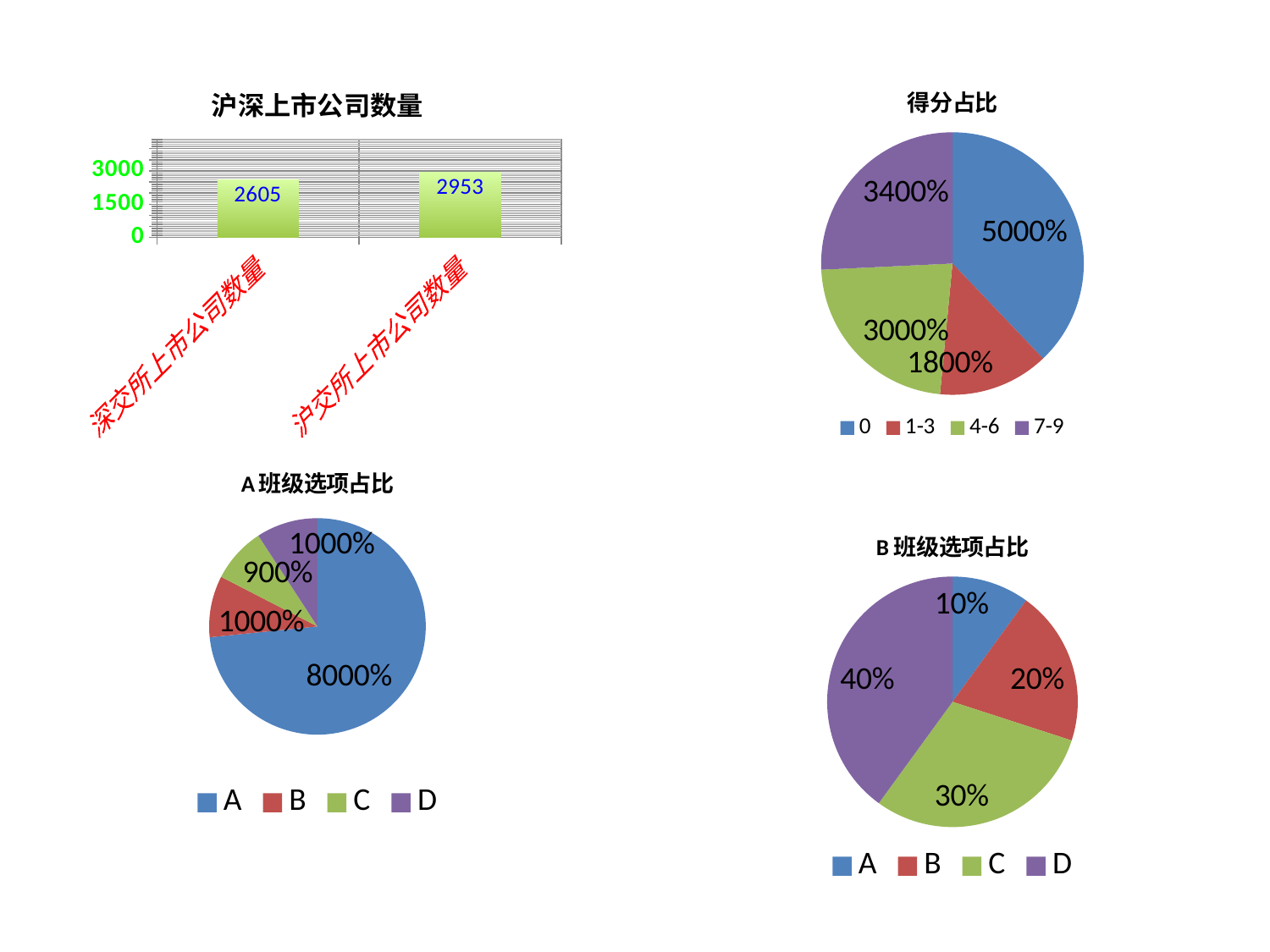

### Chart:
沪深上市公司数量

| Category | 沪深上市公司数量 |
|---|---|
| 深交所上市公司数量 | 2605.0 |
| 沪交所上市公司数量 | 2953.0 |

### Chart:
得分占比

| Category |  |
|---|---|
| 0 | 50.0 |
| 1-3 | 18.0 |
| 4-6 | 30.0 |
| 7-9 | 34.0 |

### Chart:
A班级选项占比

| Category | A班级选项占比 |
|---|---|
| A | 80.0 |
| B | 10.0 |
| C | 9.0 |
| D | 10.0 |

### Chart:
B班级选项占比

| Category | B班级选项占比 |
|---|---|
| A | 0.1 |
| B | 0.2 |
| C | 0.3 |
| D | 0.4 |